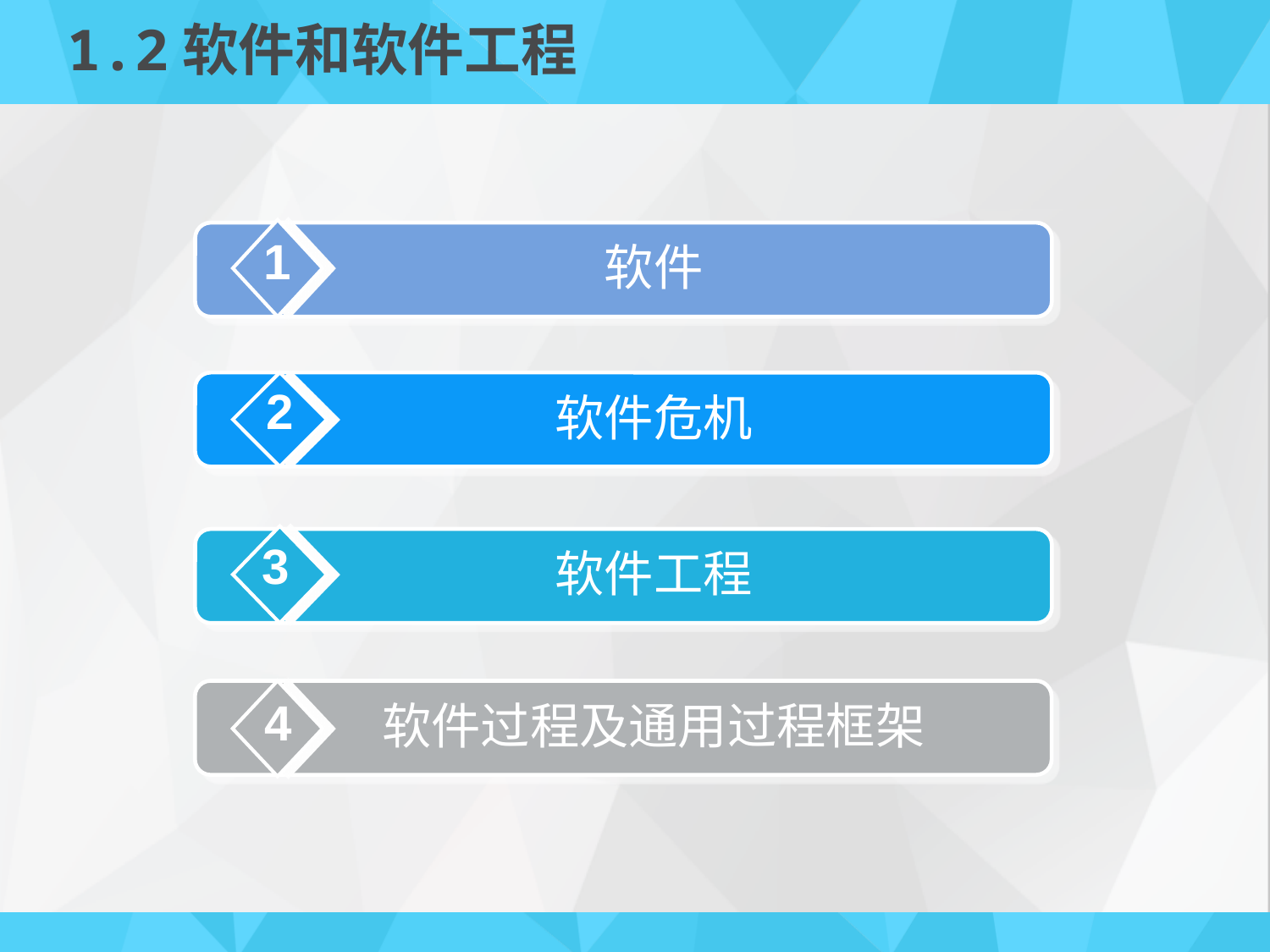

# 1.2软件和软件工程

1
软件

2
软件危机

3

软件工程

4
软件过程及通用过程框架
4